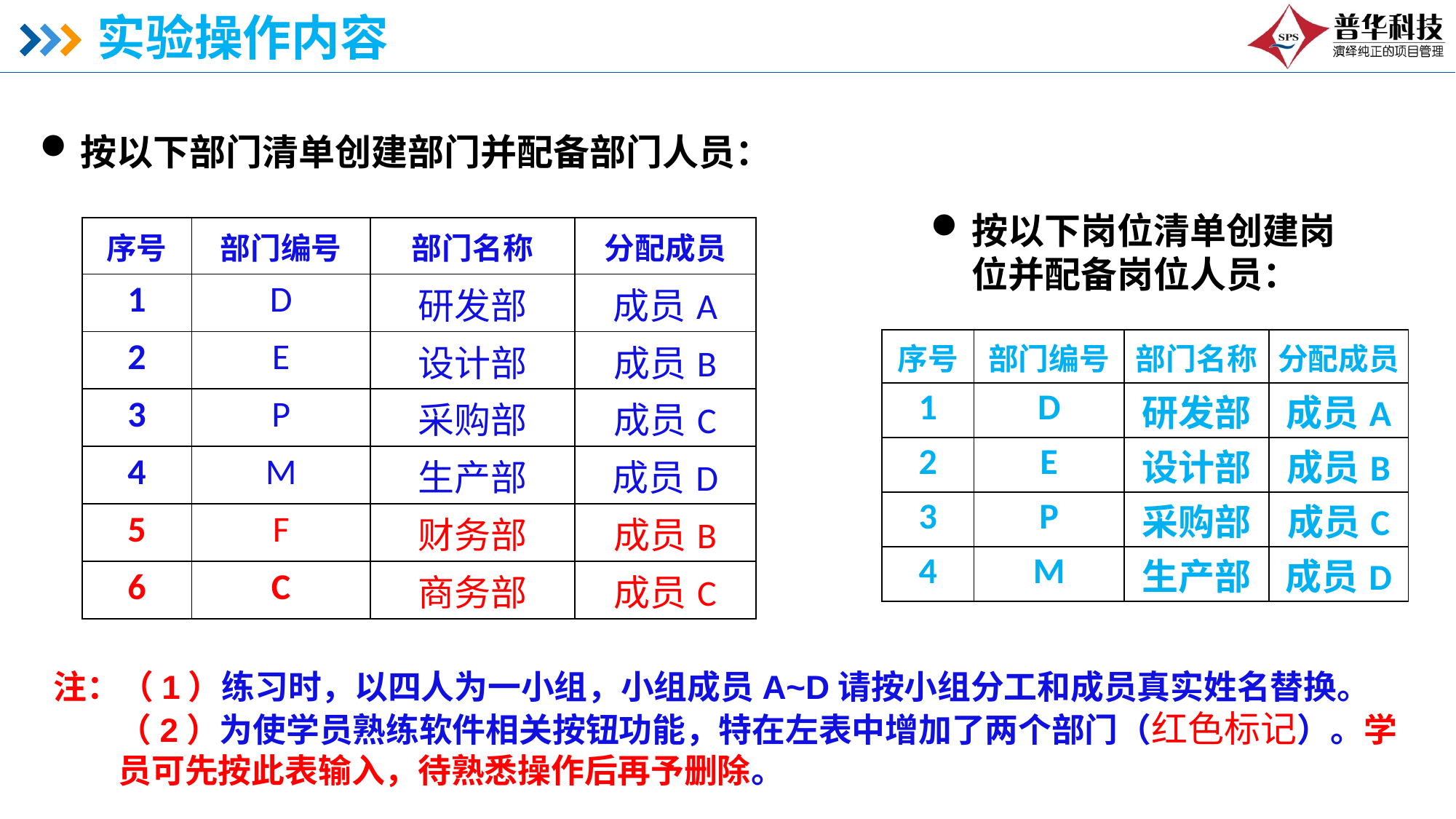

# 实验操作内容
按以下部门清单创建部门并配备部门人员：
按以下岗位清单创建岗位并配备岗位人员：
| 序号 | 部门编号 | 部门名称 | 分配成员 |
| --- | --- | --- | --- |
| 1 | D | 研发部 | 成员A |
| 2 | E | 设计部 | 成员B |
| 3 | P | 采购部 | 成员C |
| 4 | M | 生产部 | 成员D |
| 5 | F | 财务部 | 成员B |
| 6 | C | 商务部 | 成员C |
| 序号 | 部门编号 | 部门名称 | 分配成员 |
| --- | --- | --- | --- |
| 1 | D | 研发部 | 成员A |
| 2 | E | 设计部 | 成员B |
| 3 | P | 采购部 | 成员C |
| 4 | M | 生产部 | 成员D |
注：（1）练习时，以四人为一小组，小组成员A~D请按小组分工和成员真实姓名替换。
	（2）为使学员熟练软件相关按钮功能，特在左表中增加了两个部门（红色标记）。学员可先按此表输入，待熟悉操作后再予删除。